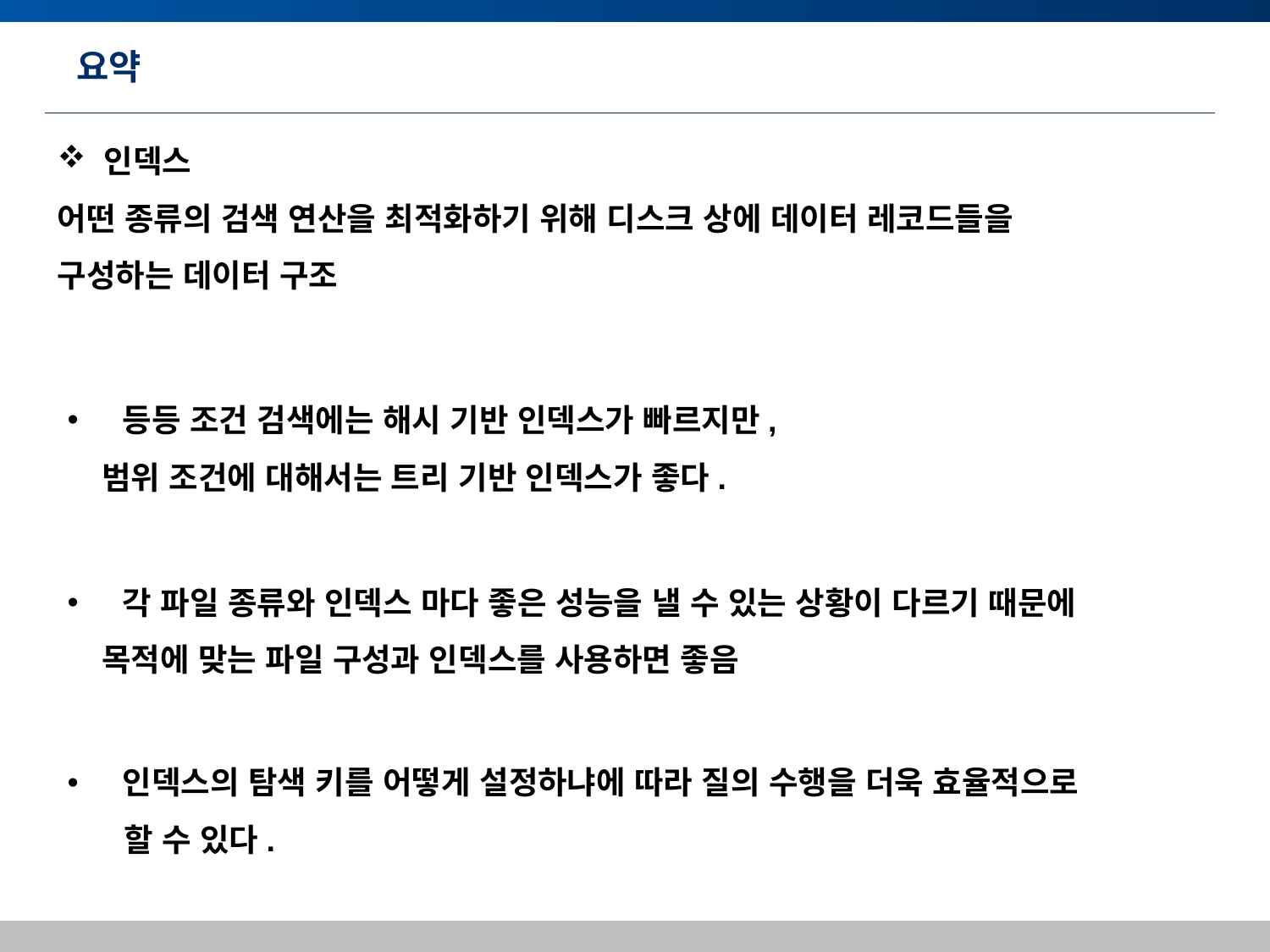

# 요약
 인덱스
어떤 종류의 검색 연산을 최적화하기 위해 디스크 상에 데이터 레코드들을
구성하는 데이터 구조
  등등 조건 검색에는 해시 기반 인덱스가 빠르지만,
   범위 조건에 대해서는 트리 기반 인덱스가 좋다.
  각 파일 종류와 인덱스 마다 좋은 성능을 낼 수 있는 상황이 다르기 때문에
   목적에 맞는 파일 구성과 인덱스를 사용하면 좋음
  인덱스의 탐색 키를 어떻게 설정하냐에 따라 질의 수행을 더욱 효율적으로
   할 수 있다.